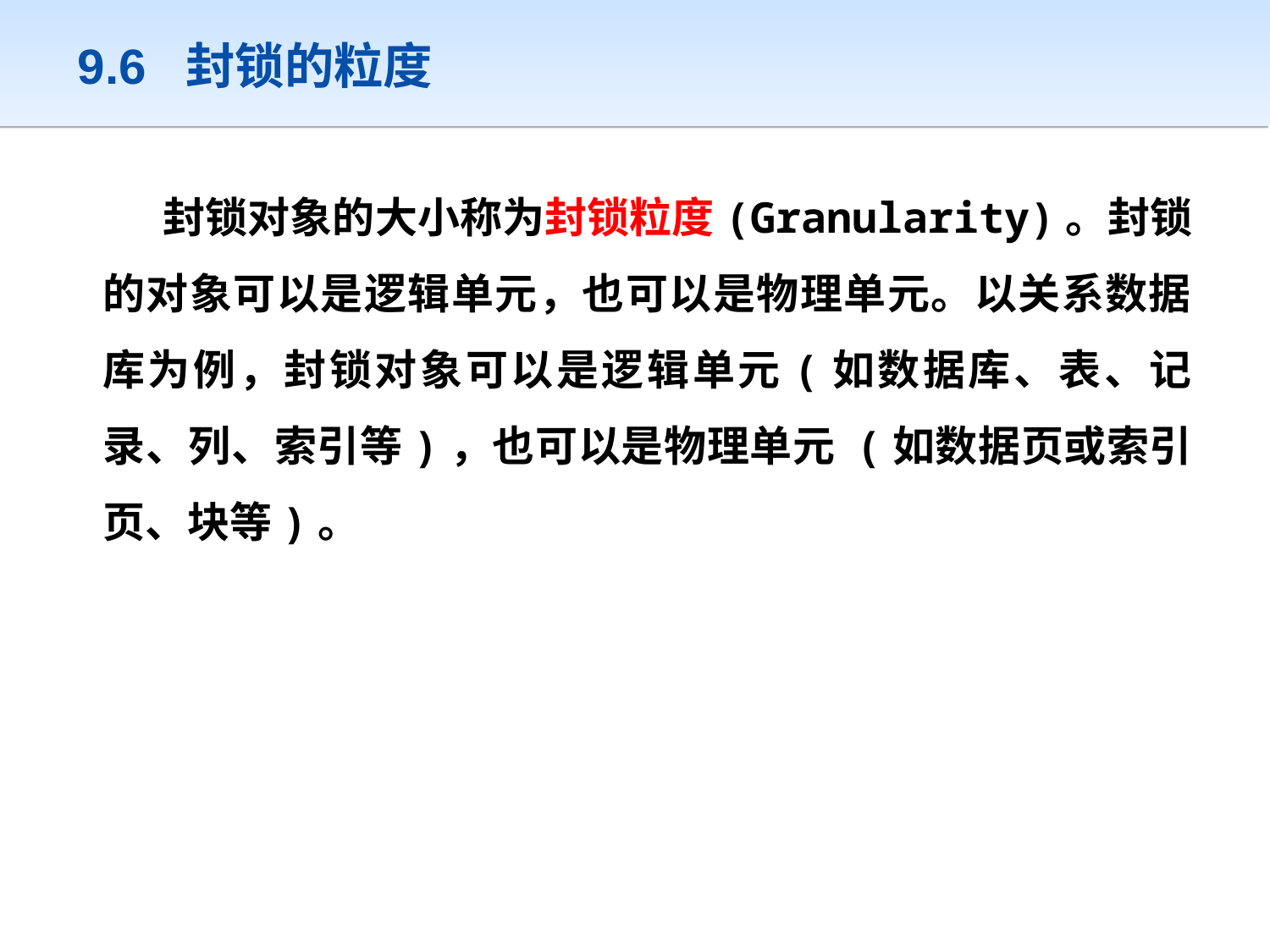

# 9.6  封锁的粒度
封锁对象的大小称为封锁粒度(Granularity)。封锁的对象可以是逻辑单元，也可以是物理单元。以关系数据库为例，封锁对象可以是逻辑单元(如数据库、表、记录、列、索引等)，也可以是物理单元 (如数据页或索引页、块等)。